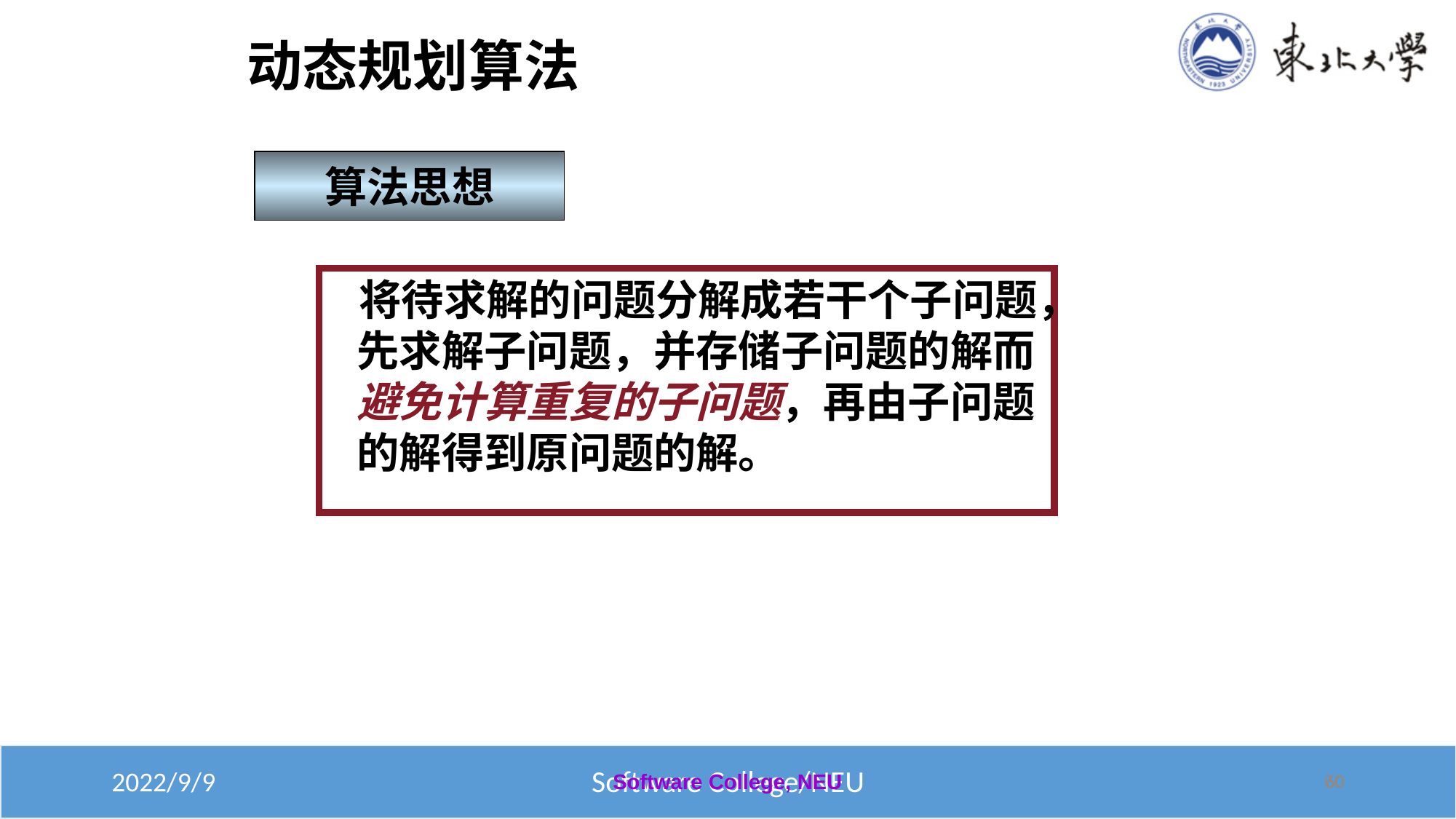

# 动态规划算法
算法思想
  将待求解的问题分解成若干个子问题，先求解子问题，并存储子问题的解而避免计算重复的子问题，再由子问题的解得到原问题的解。
Software College, NEU
60